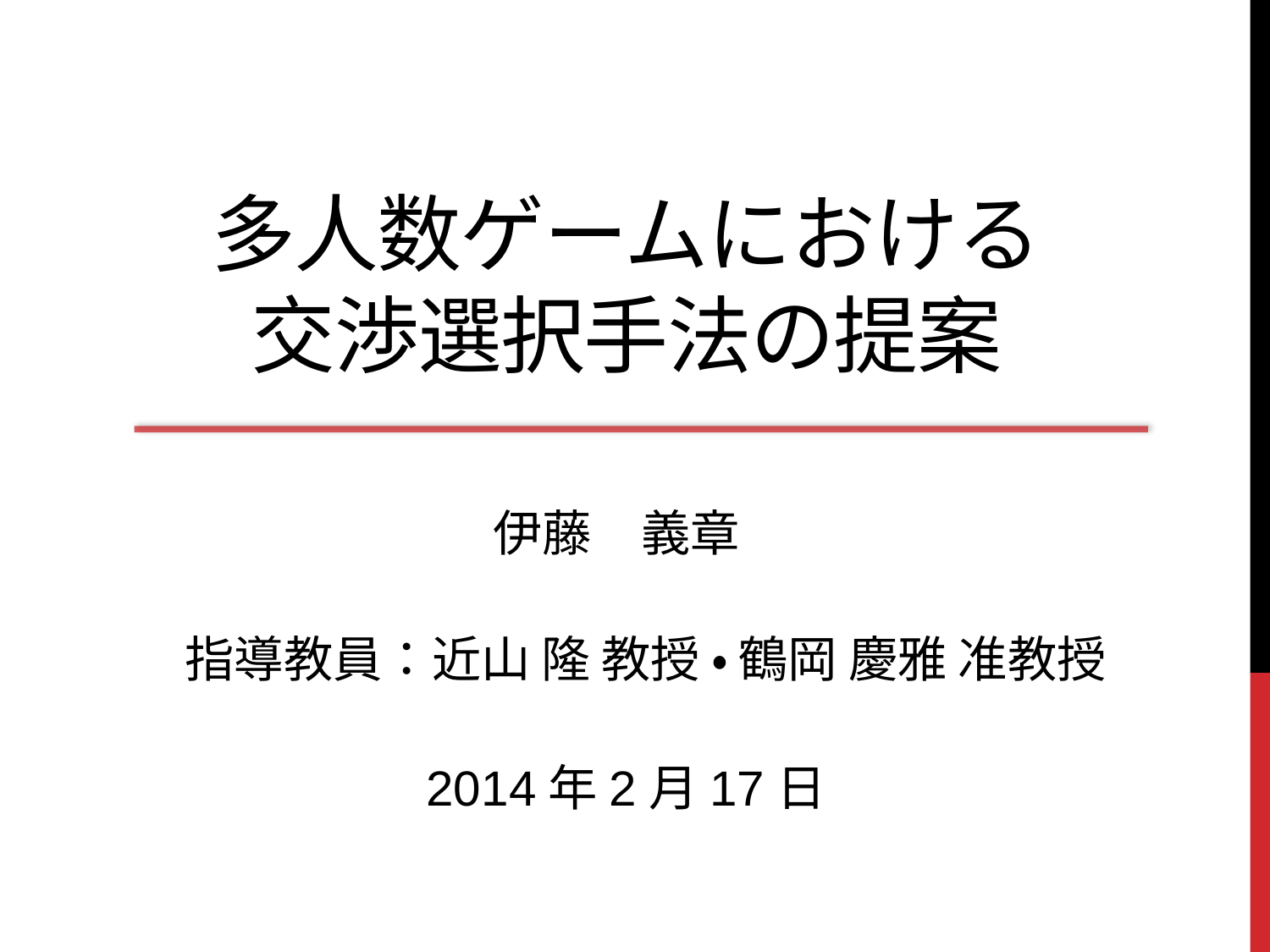

# 多人数ゲームにおける 交渉選択手法の提案

伊藤　義章
指導教員：近山 隆 教授 • 鶴岡 慶雅 准教授
2014年2月17日